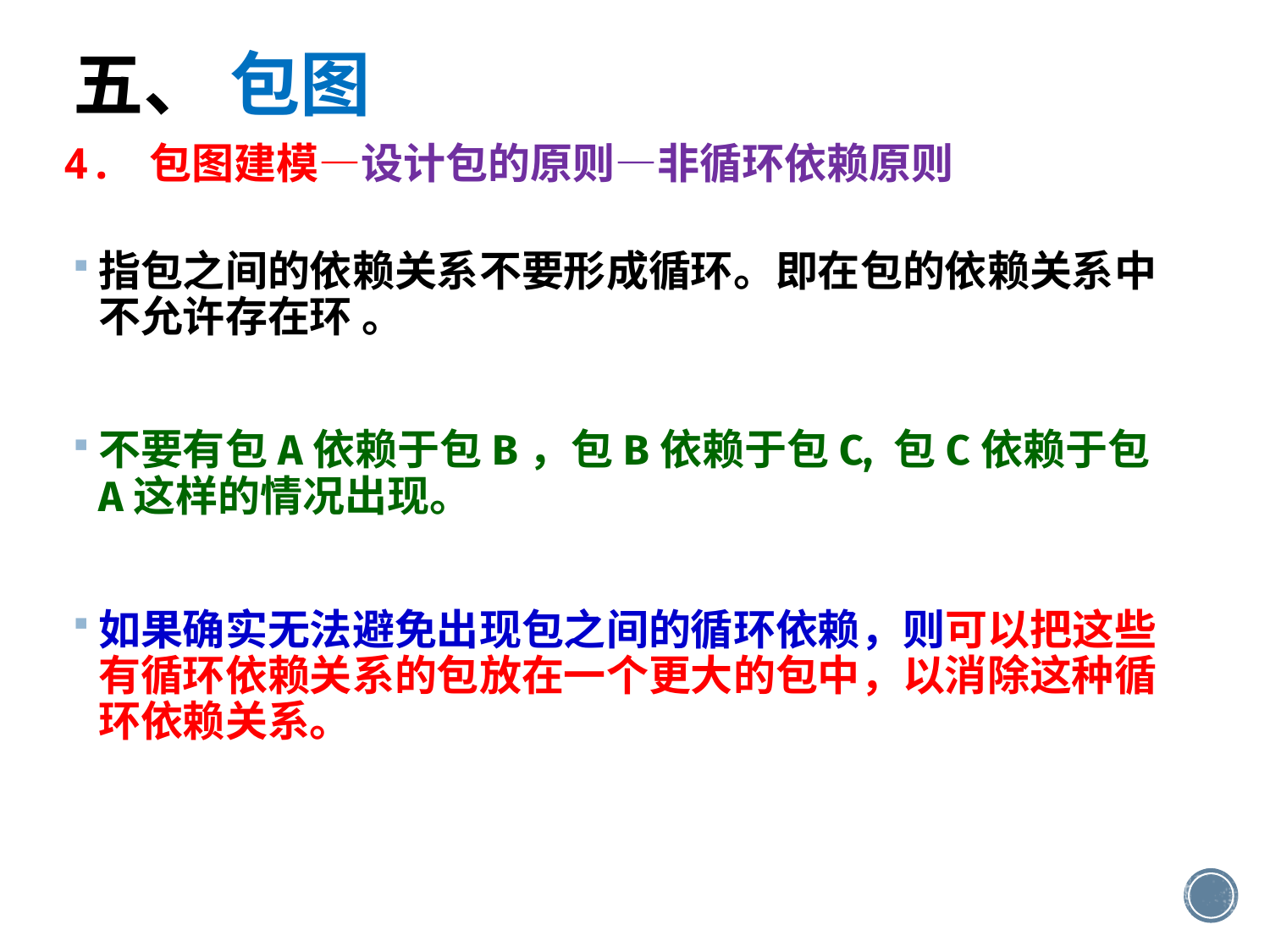

五、 包图
4. 包图建模—设计包的原则—非循环依赖原则
指包之间的依赖关系不要形成循环。即在包的依赖关系中不允许存在环 。

不要有包A依赖于包B，包B依赖于包C, 包C依赖于包A这样的情况出现。

如果确实无法避免出现包之间的循环依赖，则可以把这些有循环依赖关系的包放在一个更大的包中，以消除这种循环依赖关系。